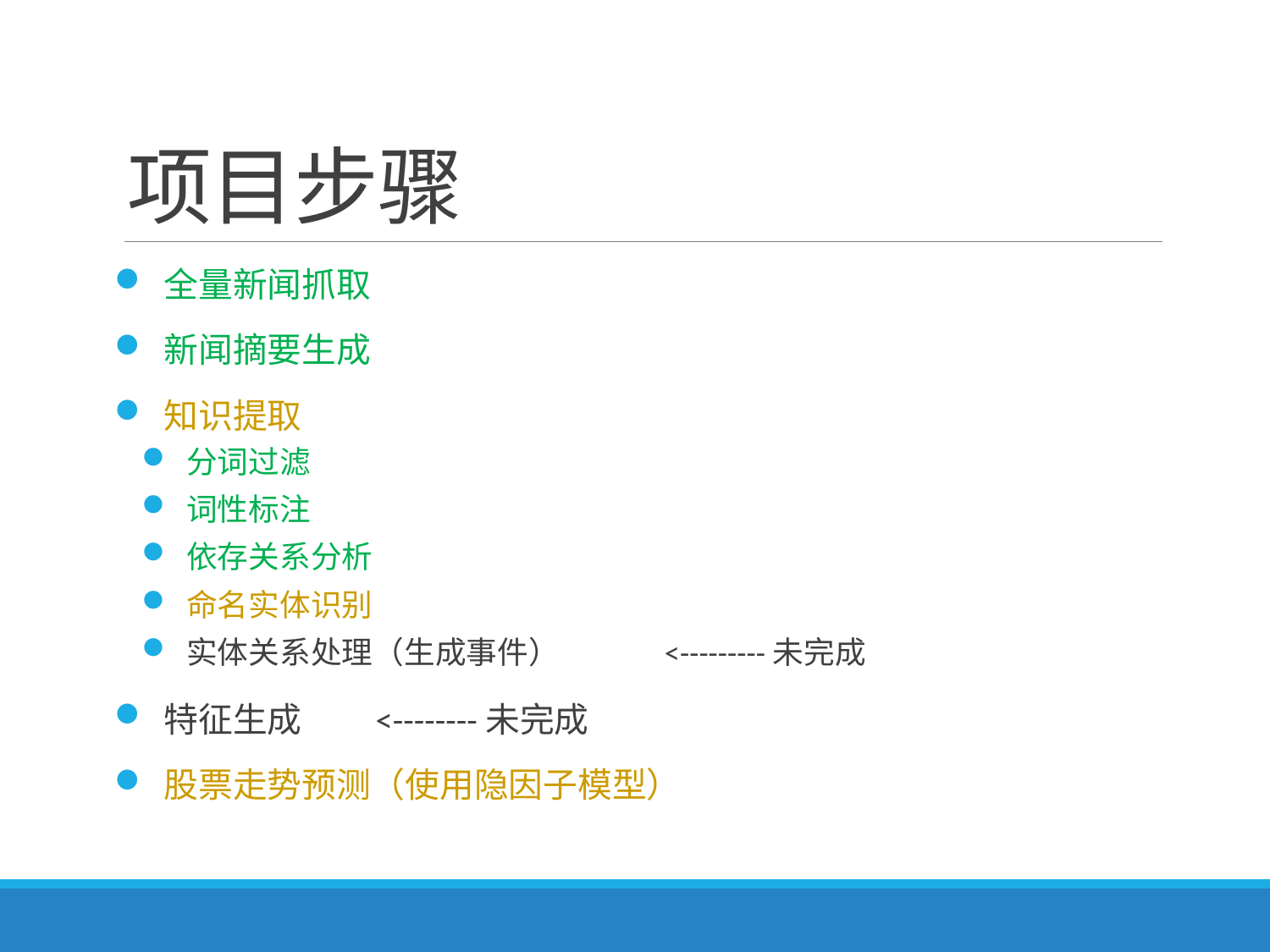

# 项目步骤
 全量新闻抓取
 新闻摘要生成
 知识提取
 分词过滤
 词性标注
 依存关系分析
 命名实体识别
 实体关系处理（生成事件）	<---------未完成
 特征生成			<--------未完成
 股票走势预测（使用隐因子模型）